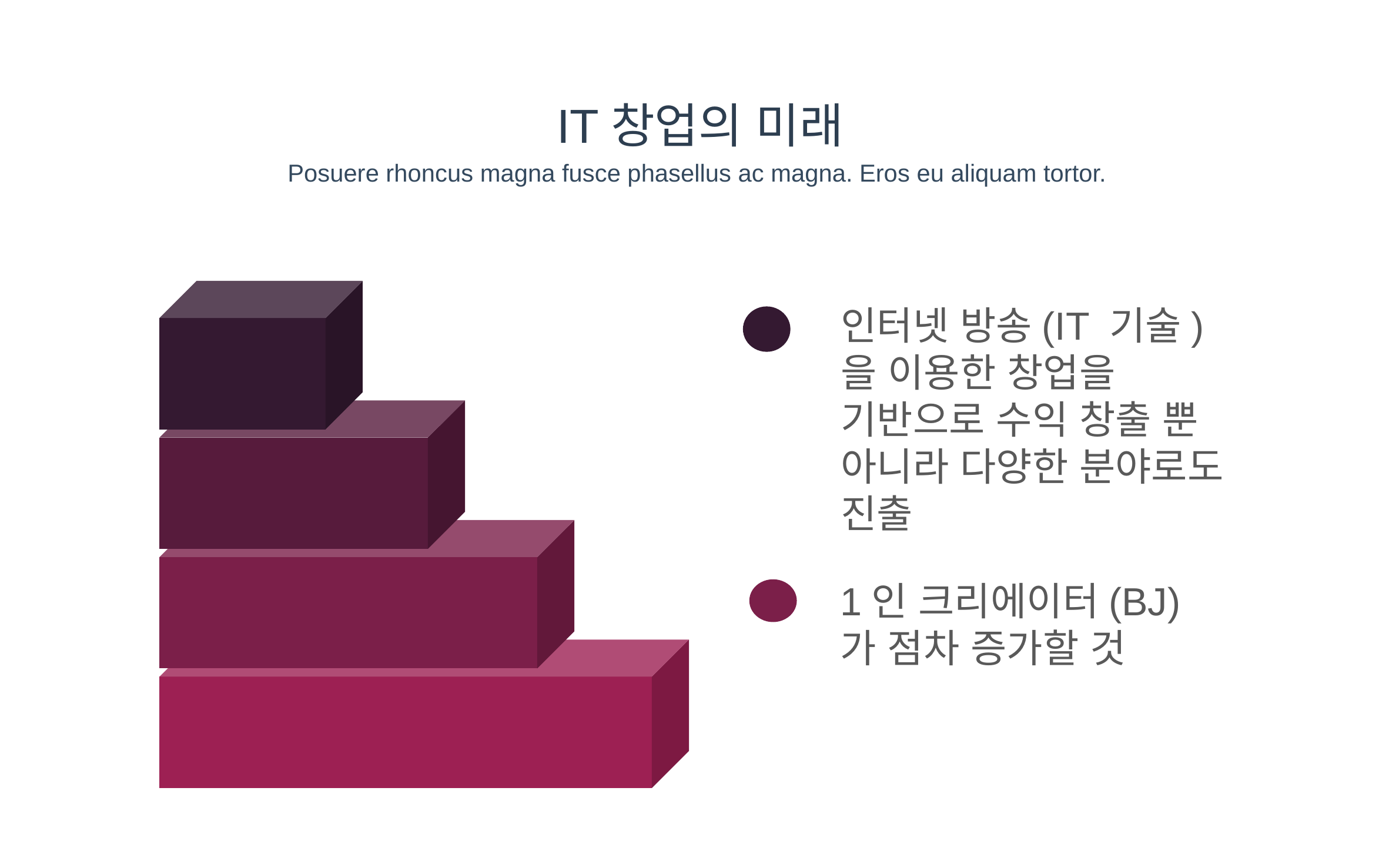

IT창업의 미래
Posuere rhoncus magna fusce phasellus ac magna. Eros eu aliquam tortor.

인터넷 방송(IT 기술)을 이용한 창업을 기반으로 수익 창출 뿐 아니라 다양한 분야로도 진출

1인 크리에이터(BJ)가 점차 증가할 것